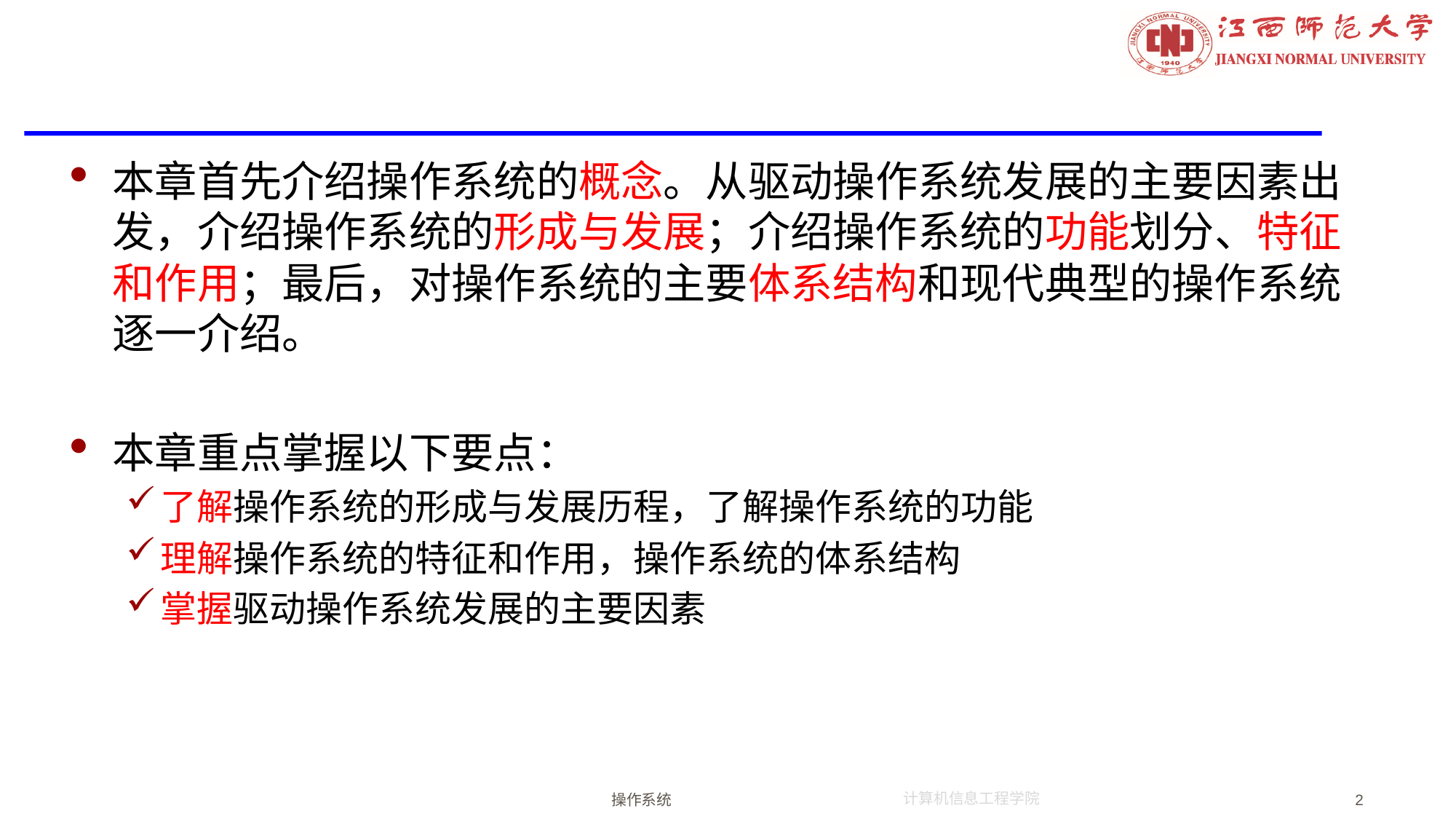

#
本章首先介绍操作系统的概念。从驱动操作系统发展的主要因素出发，介绍操作系统的形成与发展；介绍操作系统的功能划分、特征和作用；最后，对操作系统的主要体系结构和现代典型的操作系统逐一介绍。

本章重点掌握以下要点：
了解操作系统的形成与发展历程，了解操作系统的功能
理解操作系统的特征和作用，操作系统的体系结构
掌握驱动操作系统发展的主要因素

操作系统
2